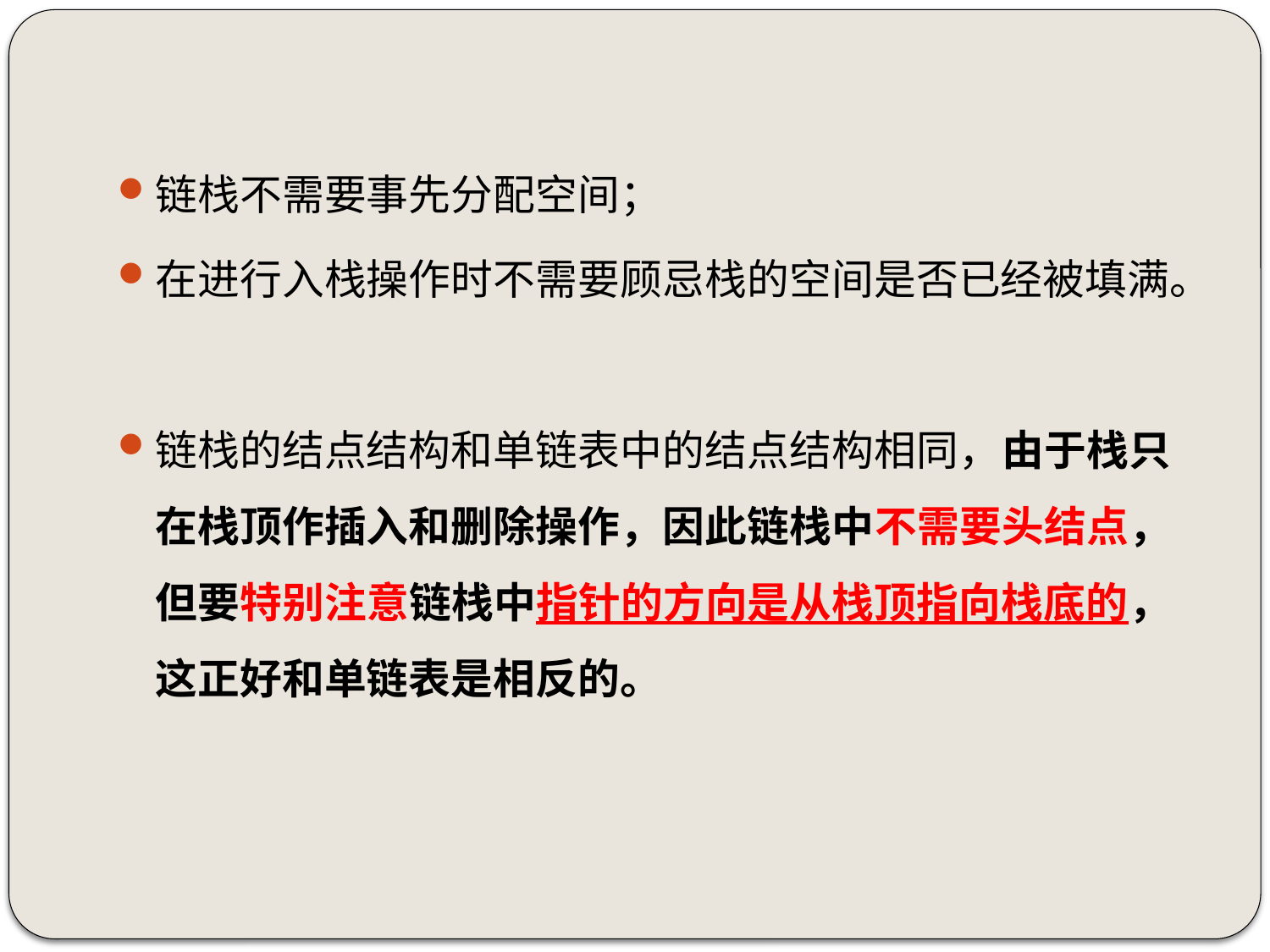

链栈不需要事先分配空间；
在进行入栈操作时不需要顾忌栈的空间是否已经被填满。

链栈的结点结构和单链表中的结点结构相同，由于栈只在栈顶作插入和删除操作，因此链栈中不需要头结点，但要特别注意链栈中指针的方向是从栈顶指向栈底的，这正好和单链表是相反的。